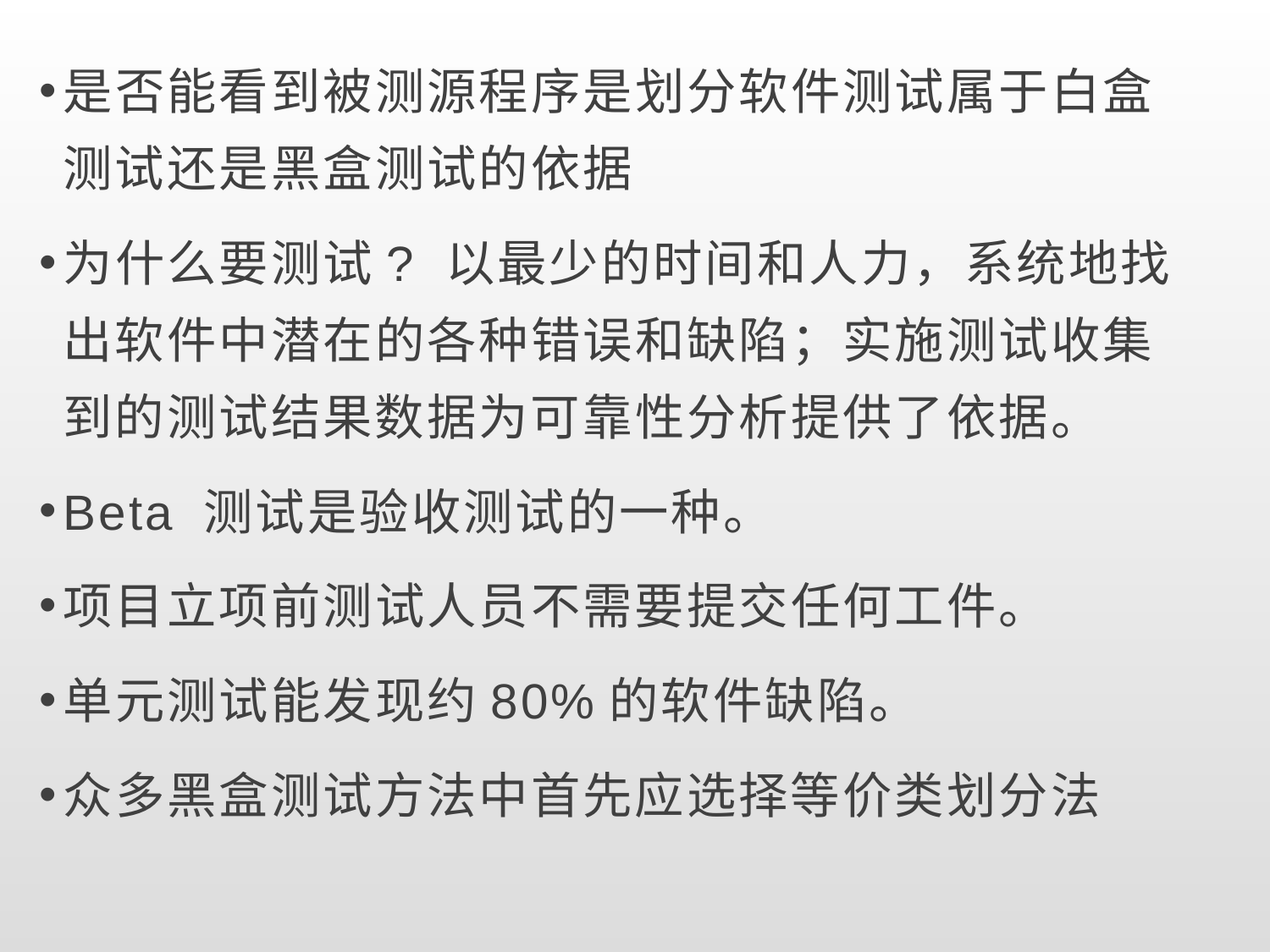

是否能看到被测源程序是划分软件测试属于白盒测试还是黑盒测试的依据
为什么要测试? 以最少的时间和人力，系统地找出软件中潜在的各种错误和缺陷；实施测试收集到的测试结果数据为可靠性分析提供了依据。
Beta 测试是验收测试的一种。
项目立项前测试人员不需要提交任何工件。
单元测试能发现约80%的软件缺陷。
众多黑盒测试方法中首先应选择等价类划分法